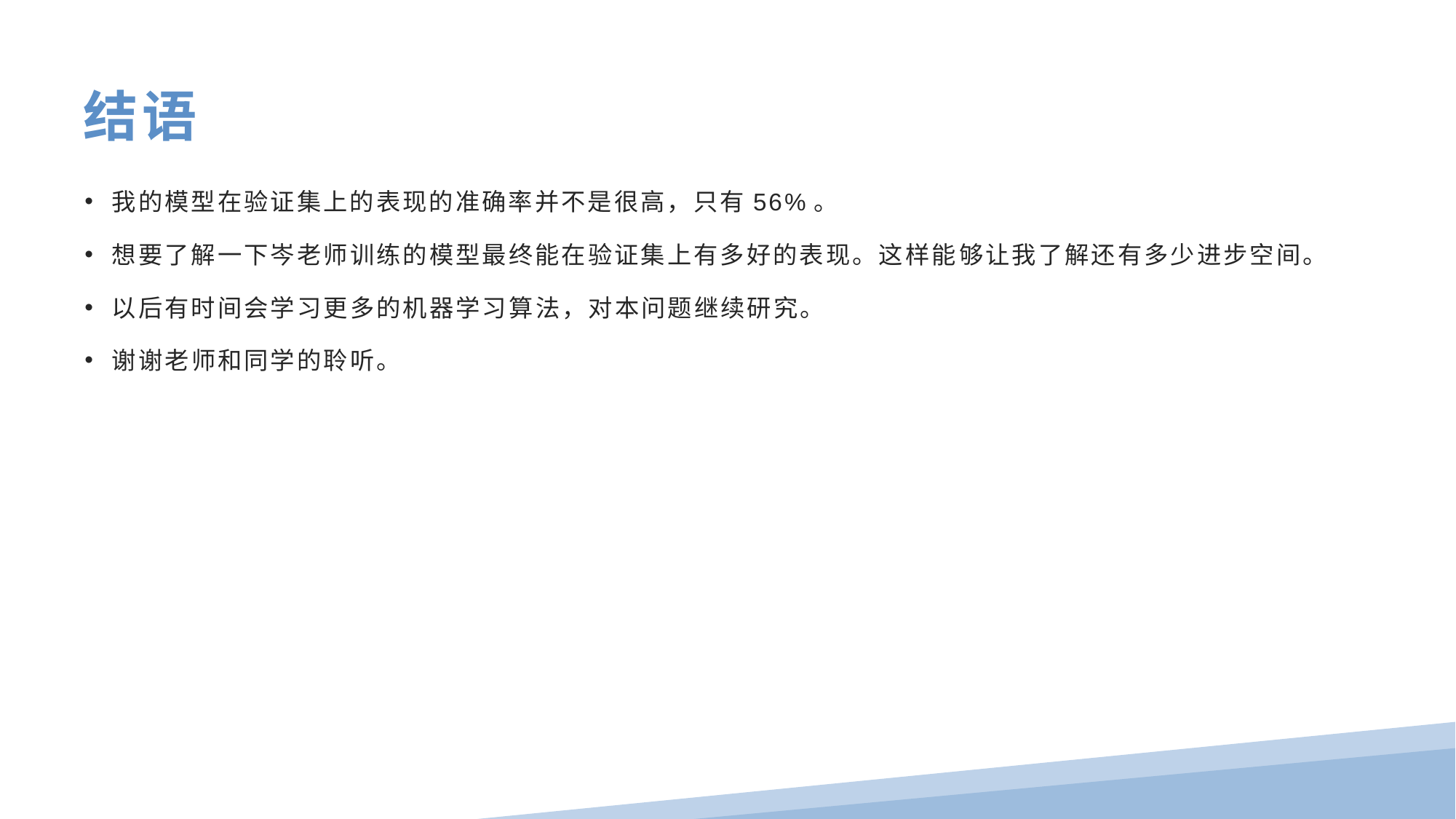

结语
我的模型在验证集上的表现的准确率并不是很高，只有56%。
想要了解一下岑老师训练的模型最终能在验证集上有多好的表现。这样能够让我了解还有多少进步空间。
以后有时间会学习更多的机器学习算法，对本问题继续研究。
谢谢老师和同学的聆听。